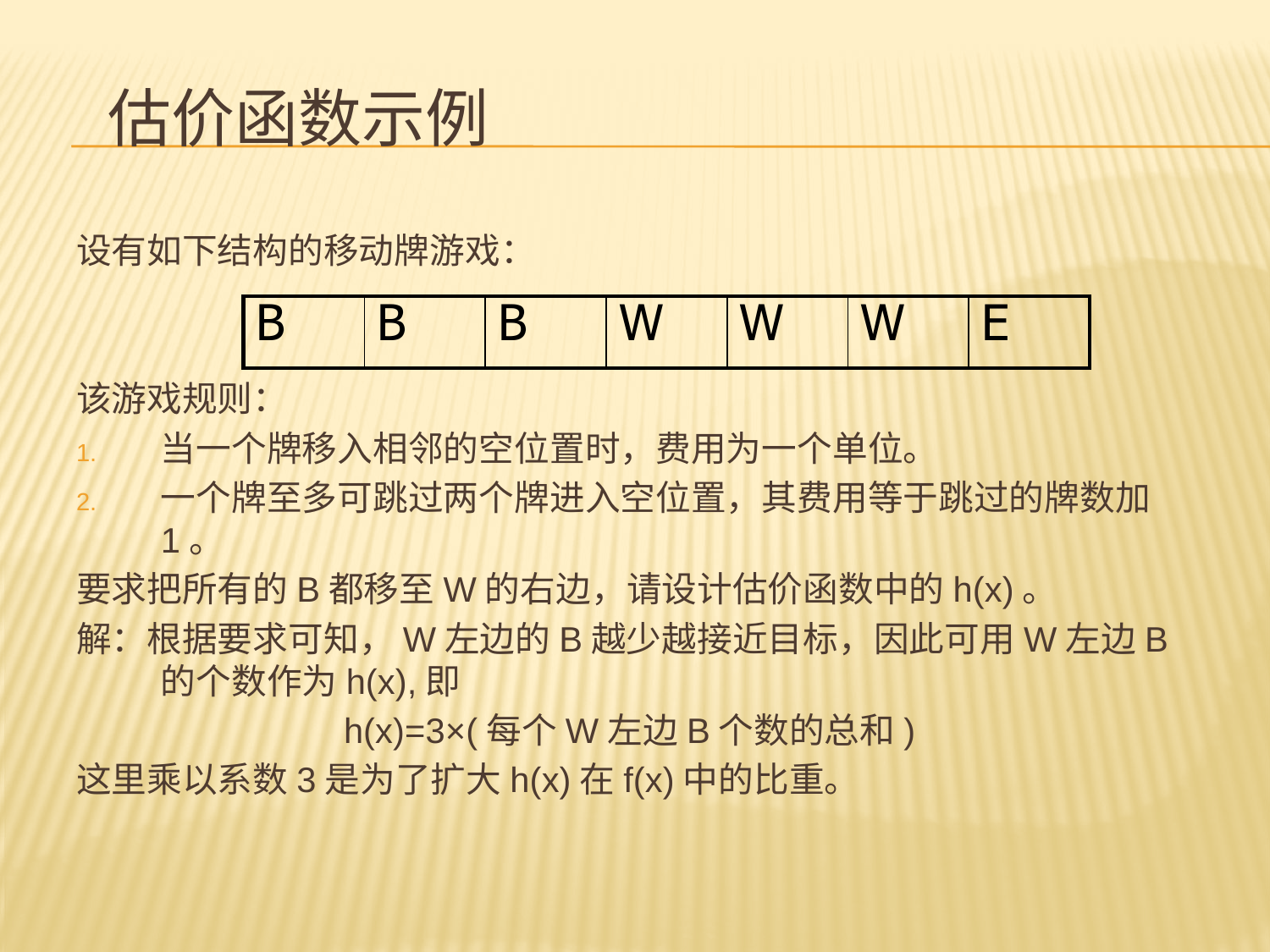

# 估价函数示例
设有如下结构的移动牌游戏：

该游戏规则：
当一个牌移入相邻的空位置时，费用为一个单位。
一个牌至多可跳过两个牌进入空位置，其费用等于跳过的牌数加1。
要求把所有的B都移至W的右边，请设计估价函数中的h(x)。
解：根据要求可知，W左边的B越少越接近目标，因此可用W左边B的个数作为h(x),即
h(x)=3×(每个W左边B个数的总和)
这里乘以系数3是为了扩大h(x)在f(x)中的比重。
| B | B | B | W | W | W | E |
| --- | --- | --- | --- | --- | --- | --- |
32